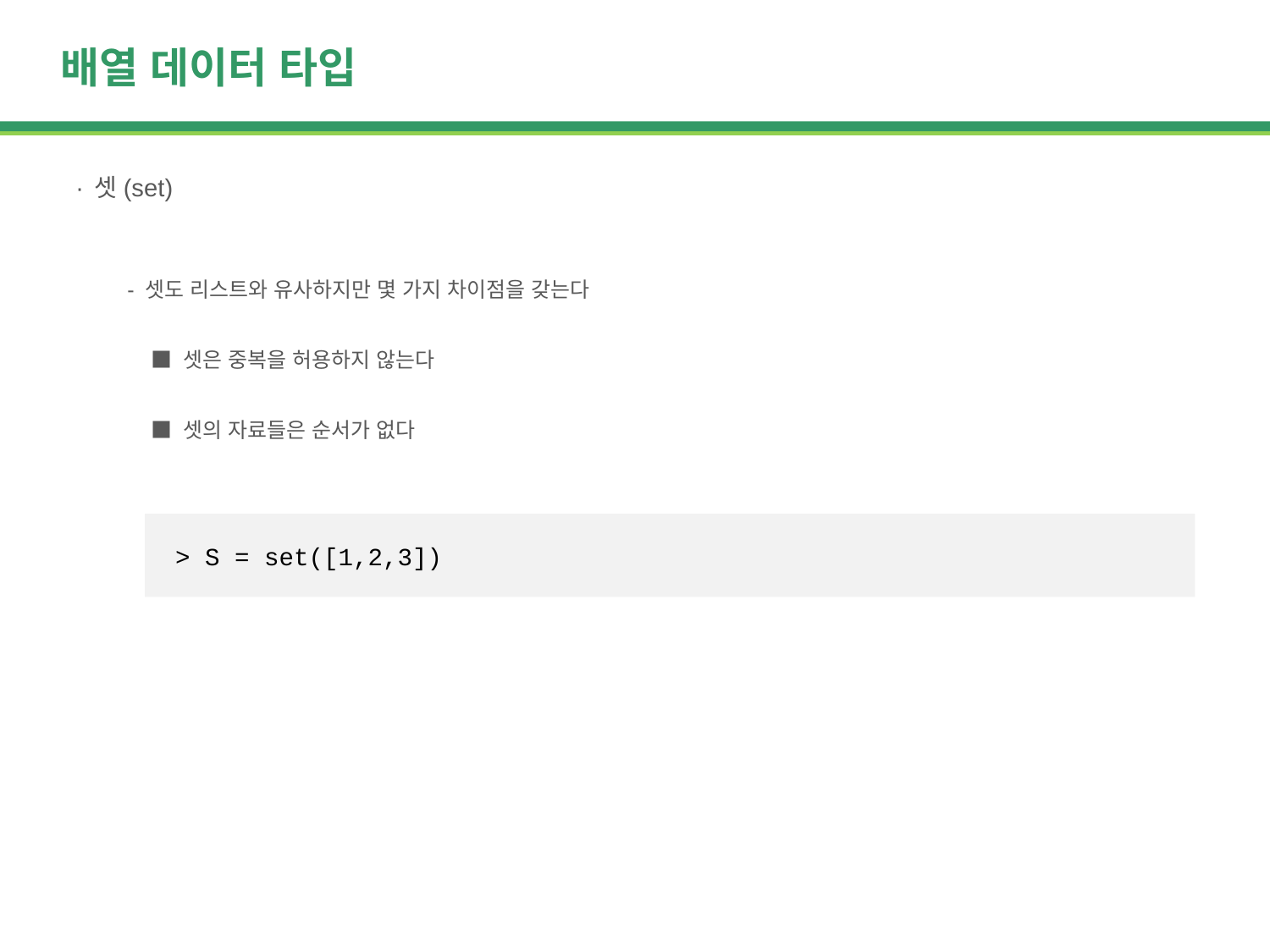

배열 데이터 타입

∙ 셋(set)
- 셋도 리스트와 유사하지만 몇 가지 차이점을 갖는다
■ 셋은 중복을 허용하지 않는다
■ 셋의 자료들은 순서가 없다

> S = set([1,2,3])